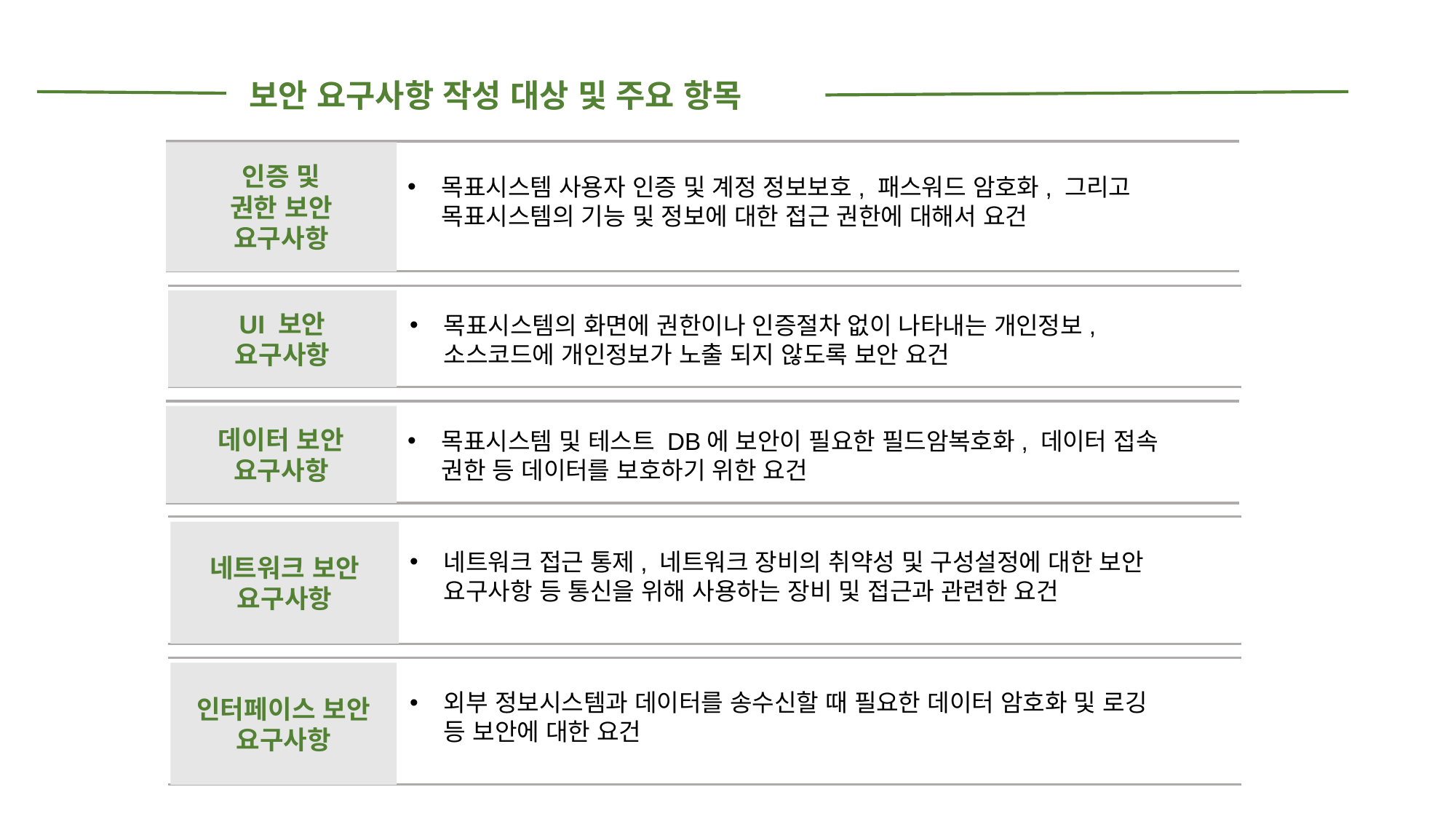

보안 요구사항 작성 대상 및 주요 항목

인증 및
권한 보안
요구사항
목표시스템 사용자 인증 및 계정 정보보호, 패스워드 암호화, 그리고 목표시스템의 기능 및 정보에 대한 접근 권한에 대해서 요건

UI 보안
요구사항
목표시스템의 화면에 권한이나 인증절차 없이 나타내는 개인정보, 소스코드에 개인정보가 노출 되지 않도록 보안 요건

데이터 보안
요구사항
목표시스템 및 테스트 DB에 보안이 필요한 필드암복호화, 데이터 접속 권한 등 데이터를 보호하기 위한 요건

네트워크 보안
요구사항
네트워크 접근 통제, 네트워크 장비의 취약성 및 구성설정에 대한 보안 요구사항 등 통신을 위해 사용하는 장비 및 접근과 관련한 요건

인터페이스 보안
요구사항
외부 정보시스템과 데이터를 송수신할 때 필요한 데이터 암호화 및 로깅 등 보안에 대한 요건